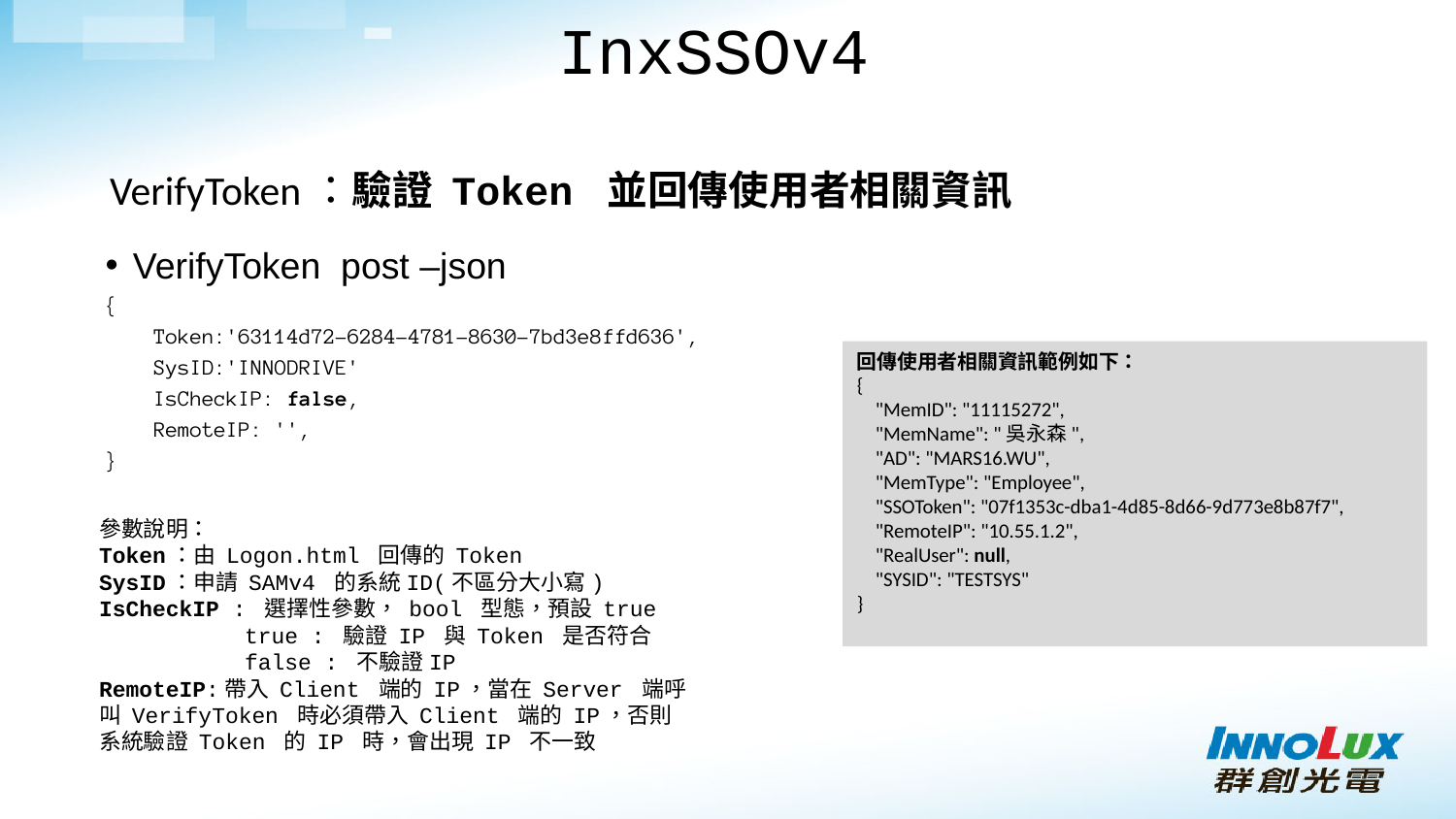

InxSSOv4
VerifyToken：驗證 Token 並回傳使用者相關資訊
VerifyToken  post –json
{
    Token:'63114d72-6284-4781-8630-7bd3e8ffd636',
    SysID:'INNODRIVE'
    IsCheckIP: false,
    RemoteIP: '',
}

回傳使用者相關資訊範例如下：
{
    "MemID": "11115272",
    "MemName": "吳永森",
    "AD": "MARS16.WU",
    "MemType": "Employee",
    "SSOToken": "07f1353c-dba1-4d85-8d66-9d773e8b87f7",
    "RemoteIP": "10.55.1.2",
    "RealUser": null,
    "SYSID": "TESTSYS"
}

參數說明：
Token：由 Logon.html 回傳的 Token
SysID：申請 SAMv4 的系統ID(不區分大小寫)
IsCheckIP : 選擇性參數， bool 型態，預設 true
	true : 驗證 IP 與 Token 是否符合
	false : 不驗證IP
RemoteIP:帶入 Client 端的 IP，當在 Server 端呼叫 VerifyToken 時必須帶入 Client 端的 IP，否則系統驗證 Token 的 IP 時，會出現 IP 不一致